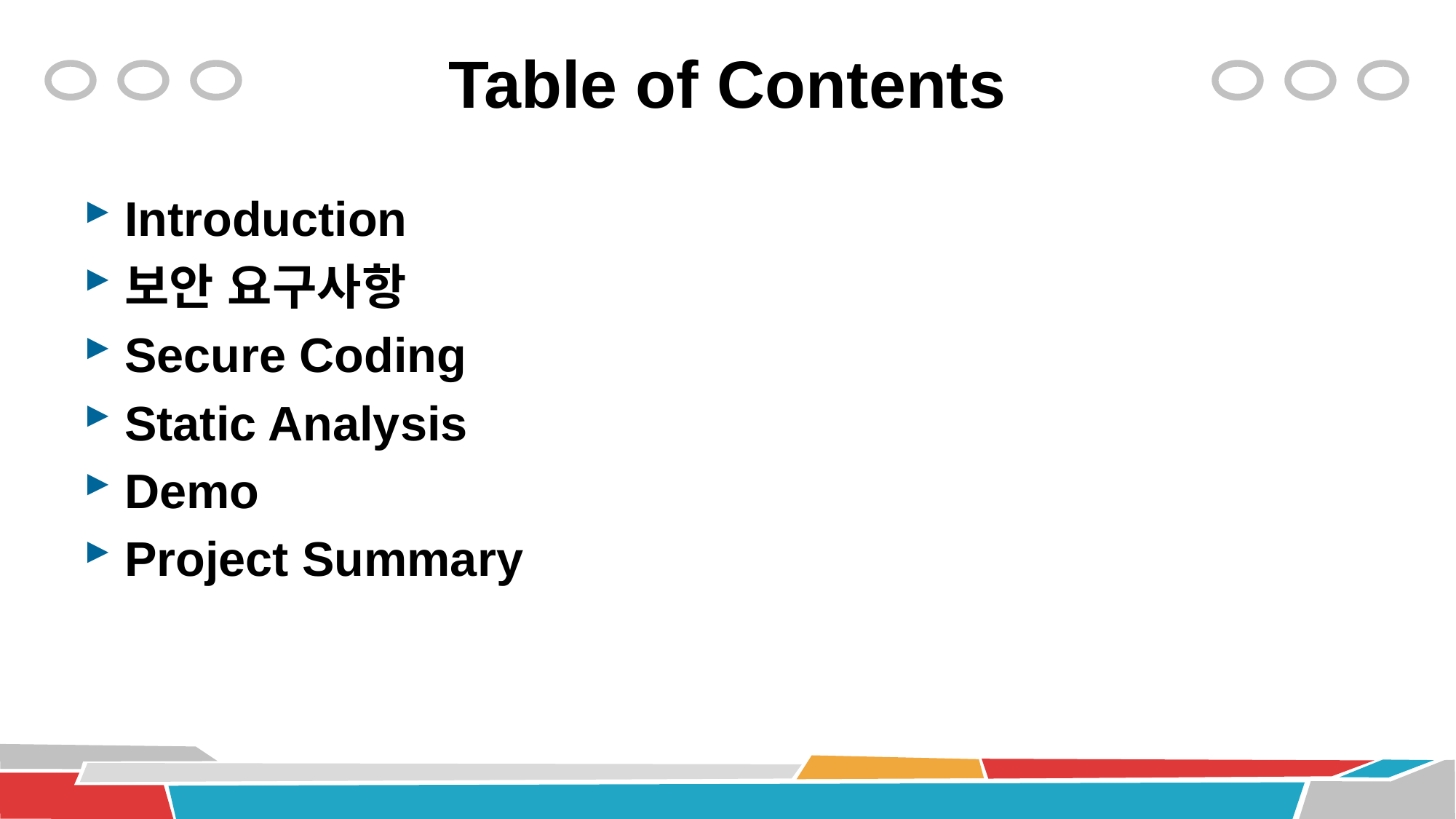

# Table of Contents
Introduction
보안 요구사항
Secure Coding
Static Analysis
Demo
Project Summary